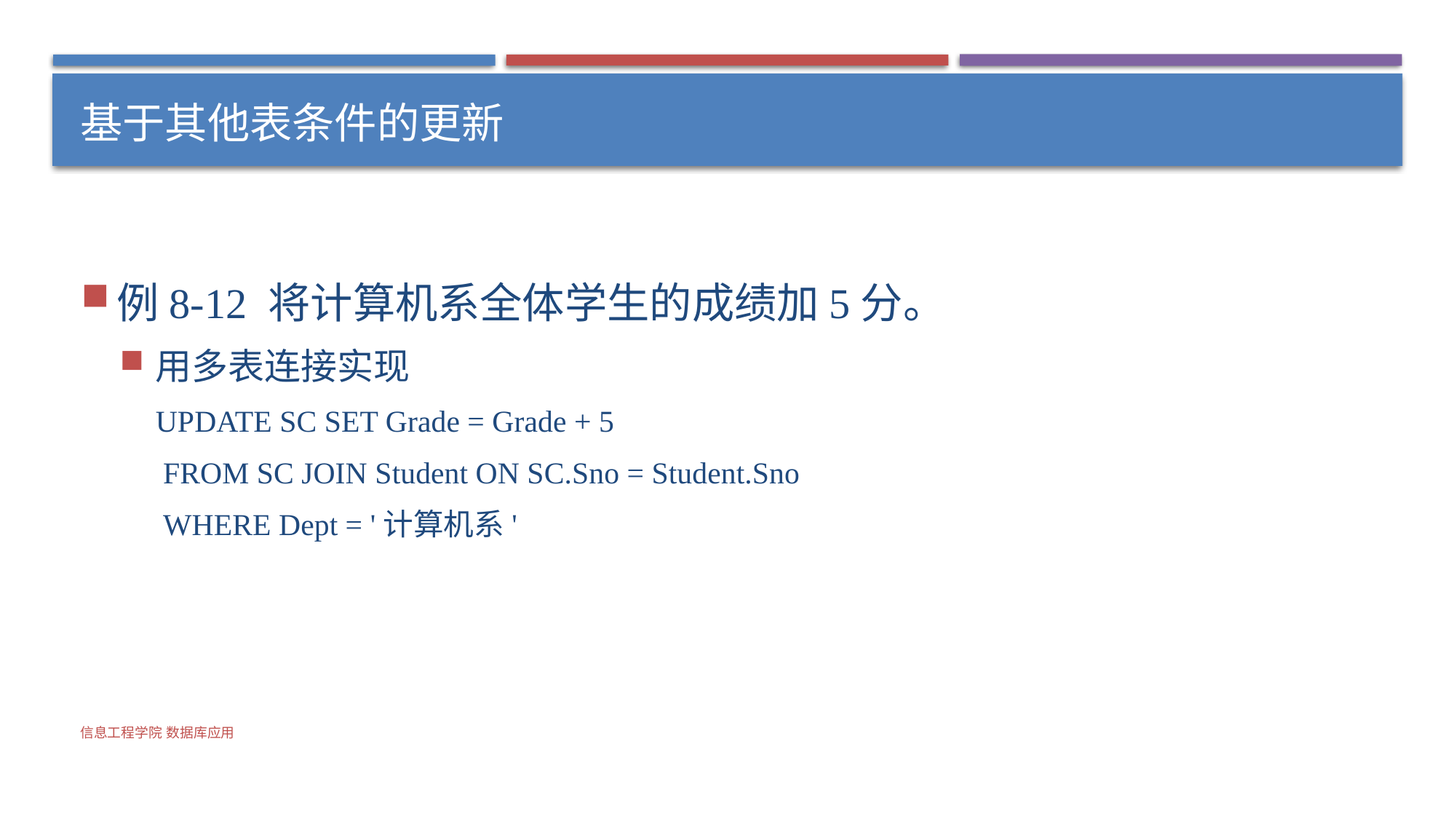

# 基于其他表条件的更新
例8-12 将计算机系全体学生的成绩加5分。
用多表连接实现
UPDATE SC SET Grade = Grade + 5
 FROM SC JOIN Student ON SC.Sno = Student.Sno
 WHERE Dept = '计算机系'

信息工程学院 数据库应用
20